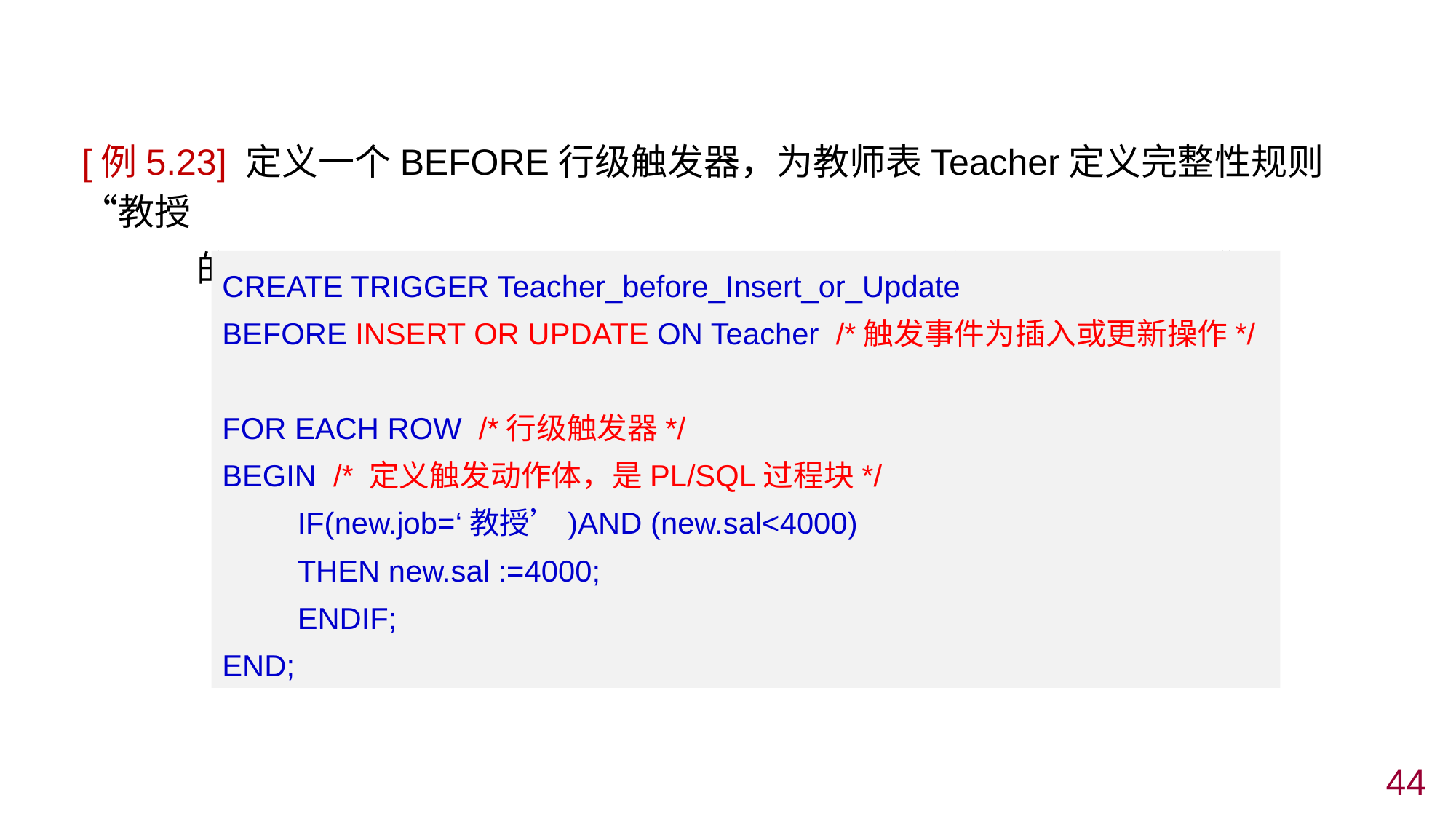

#
[例5.23] 定义一个BEFORE行级触发器，为教师表Teacher定义完整性规则“教授
             的工资不得低于4000元，如果低于4000元，自动改为4000元”。
CREATE TRIGGER Teacher_before_Insert_or_Update
BEFORE INSERT OR UPDATE ON Teacher  /*触发事件为插入或更新操作*/
FOR EACH ROW  /*行级触发器*/
BEGIN  /* 定义触发动作体，是PL/SQL过程块*/
         IF(new.job=‘教授’)AND (new.sal<4000)
         THEN new.sal :=4000;
         ENDIF;
END;
44